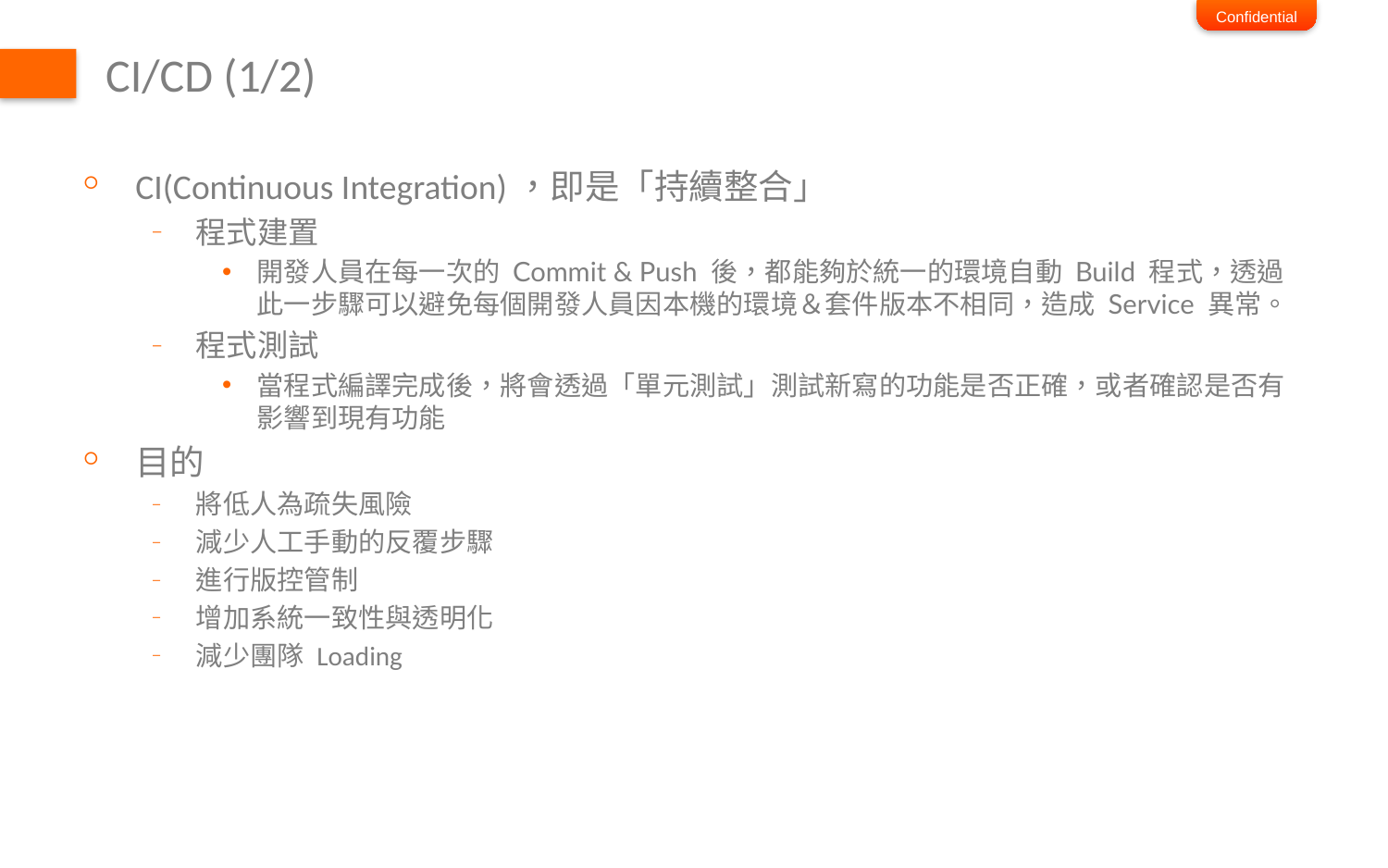

# CI/CD (1/2)
CI(Continuous Integration)，即是「持續整合」
程式建置
開發人員在每一次的 Commit & Push 後，都能夠於統一的環境自動 Build 程式，透過此一步驟可以避免每個開發人員因本機的環境＆套件版本不相同，造成 Service 異常。
程式測試
當程式編譯完成後，將會透過「單元測試」測試新寫的功能是否正確，或者確認是否有影響到現有功能
目的
將低人為疏失風險
減少人工手動的反覆步驟
進行版控管制
增加系統一致性與透明化
減少團隊 Loading